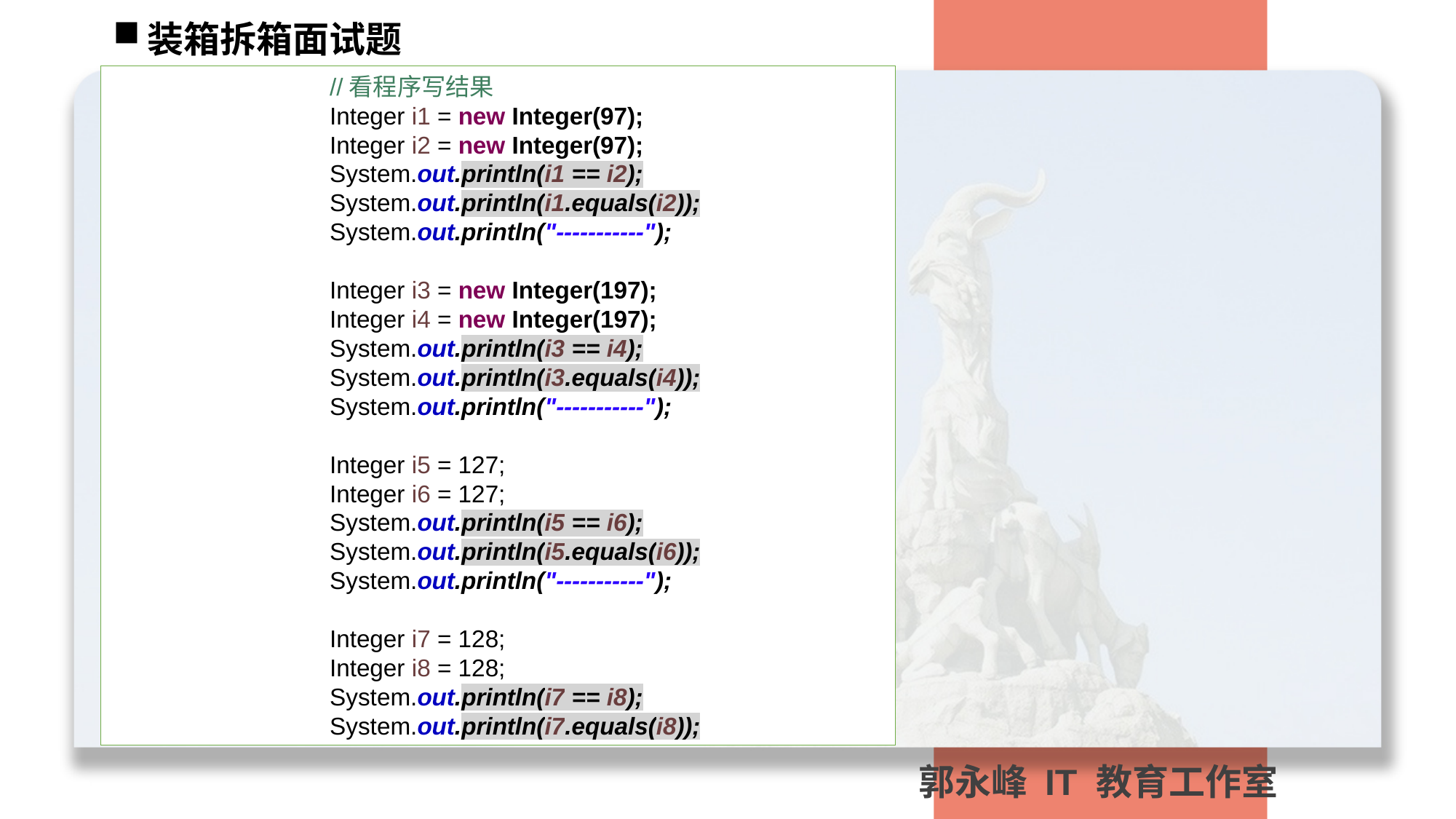

装箱拆箱面试题
		//看程序写结果
		Integer i1 = new Integer(97);
		Integer i2 = new Integer(97);
		System.out.println(i1 == i2);
		System.out.println(i1.equals(i2));
		System.out.println("-----------");

		Integer i3 = new Integer(197);
		Integer i4 = new Integer(197);
		System.out.println(i3 == i4);
		System.out.println(i3.equals(i4));
		System.out.println("-----------");

		Integer i5 = 127;
		Integer i6 = 127;
		System.out.println(i5 == i6);
		System.out.println(i5.equals(i6));
		System.out.println("-----------");

		Integer i7 = 128;
		Integer i8 = 128;
		System.out.println(i7 == i8);
		System.out.println(i7.equals(i8));